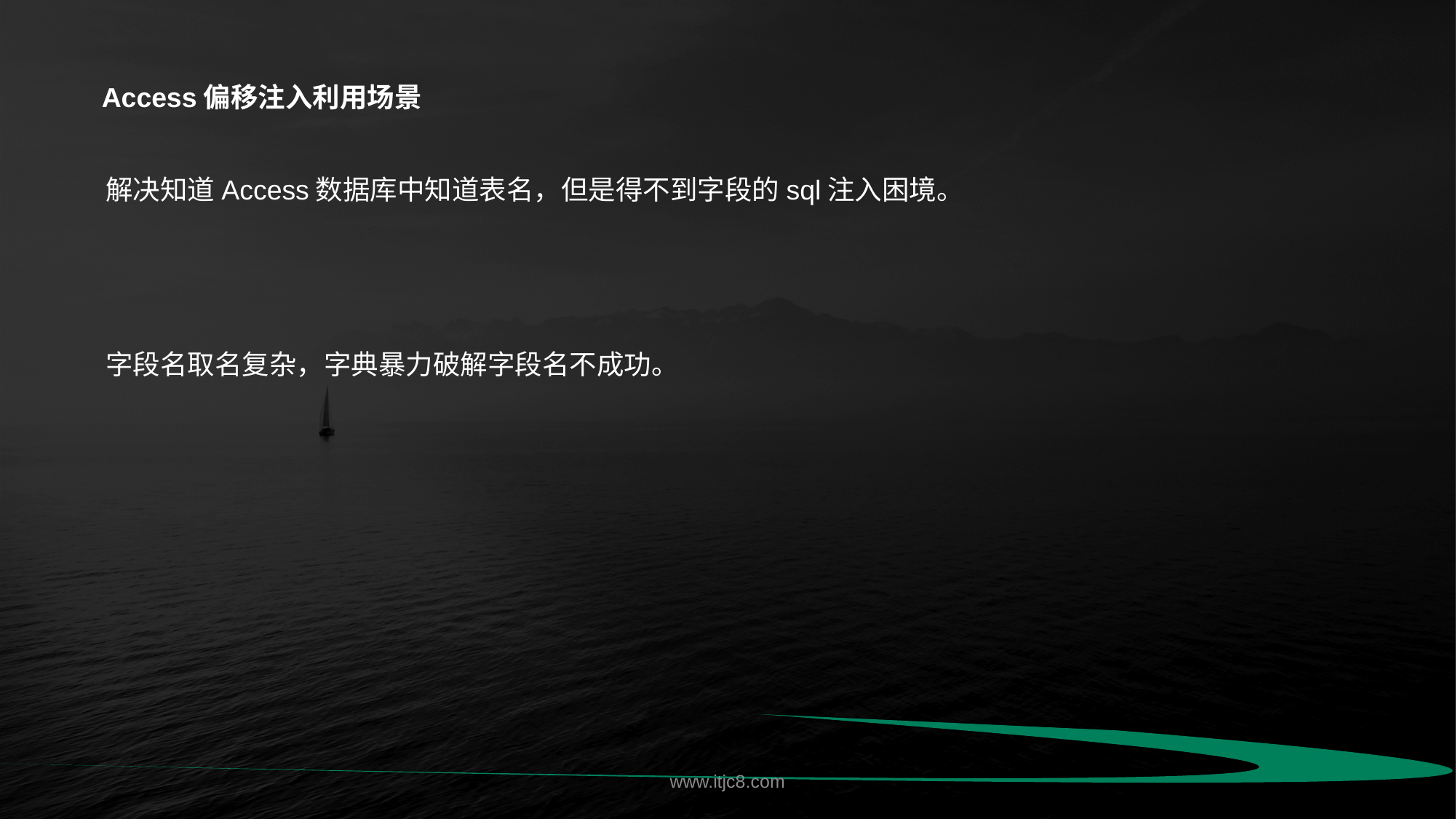

Access偏移注入利用场景
解决知道Access数据库中知道表名，但是得不到字段的sql注入困境。
字段名取名复杂，字典暴力破解字段名不成功。

www.itjc8.com